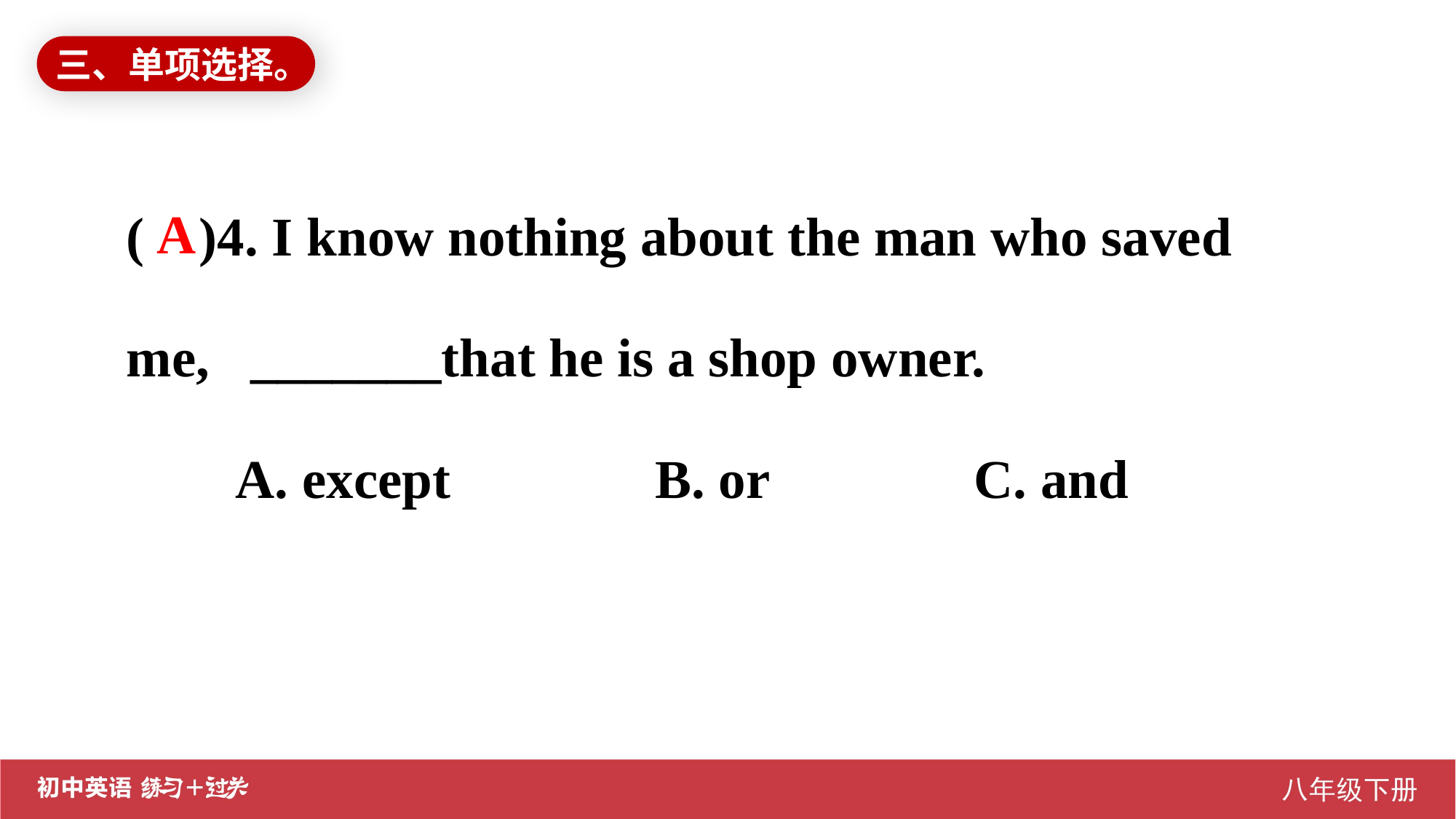

三、单项选择。
(    )4. I know nothing about the man who saved me,   _______that he is a shop owner.
	A. except               B. or               C. and
A